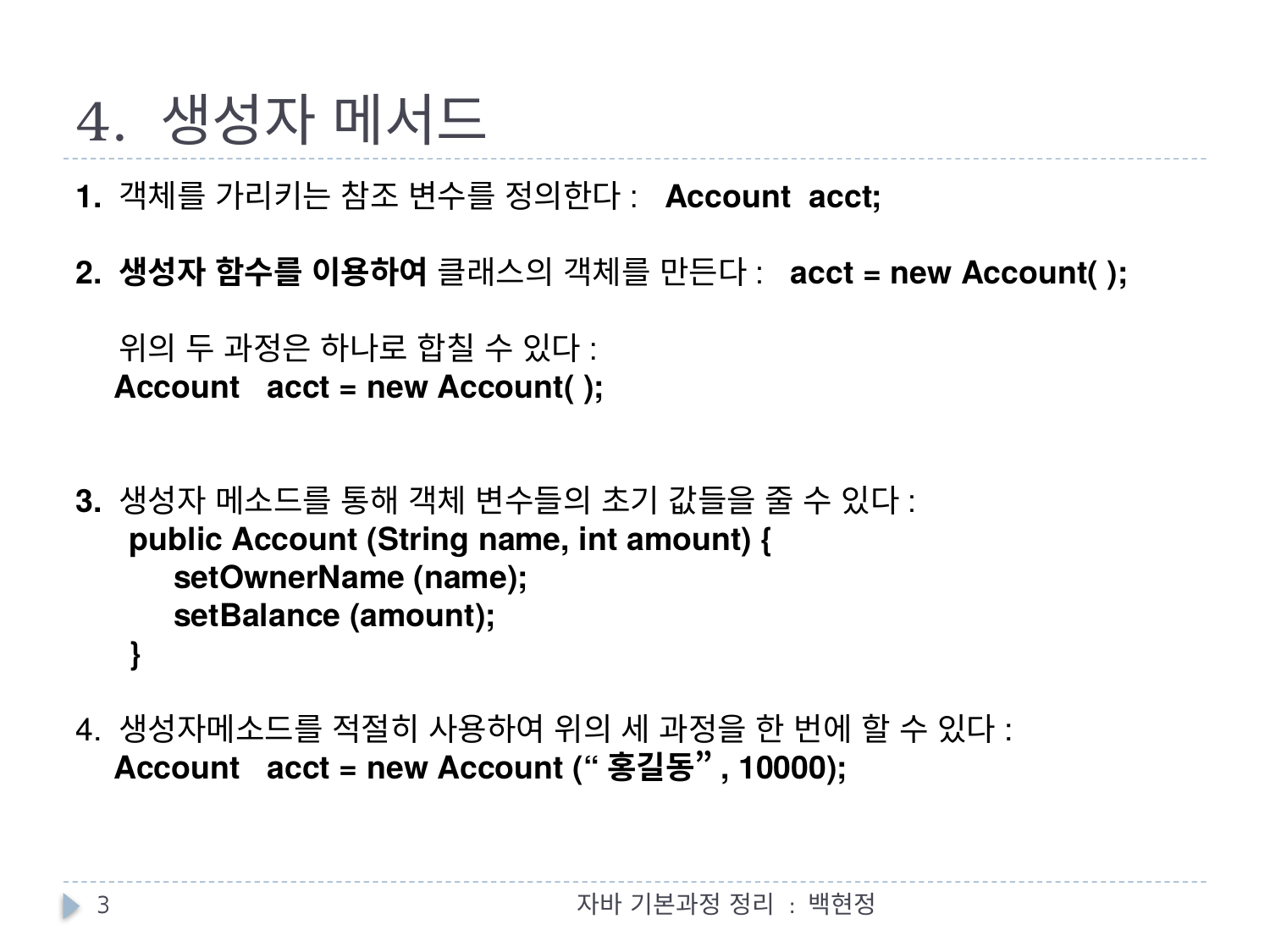

# 4. 생성자 메서드
1. 객체를 가리키는 참조 변수를 정의한다:   Account  acct;

2. 생성자 함수를 이용하여 클래스의 객체를 만든다:   acct = new Account( );

    위의 두 과정은 하나로 합칠 수 있다:
 	Account   acct = new Account( );

3. 생성자 메소드를 통해 객체 변수들의 초기 값들을 줄 수 있다:
      public Account (String name, int amount) {
           setOwnerName (name);
           setBalance (amount);
      }

4. 생성자메소드를 적절히 사용하여 위의 세 과정을 한 번에 할 수 있다:
	Account   acct = new Account (“홍길동”, 10000);

3
자바 기본과정 정리 : 백현정